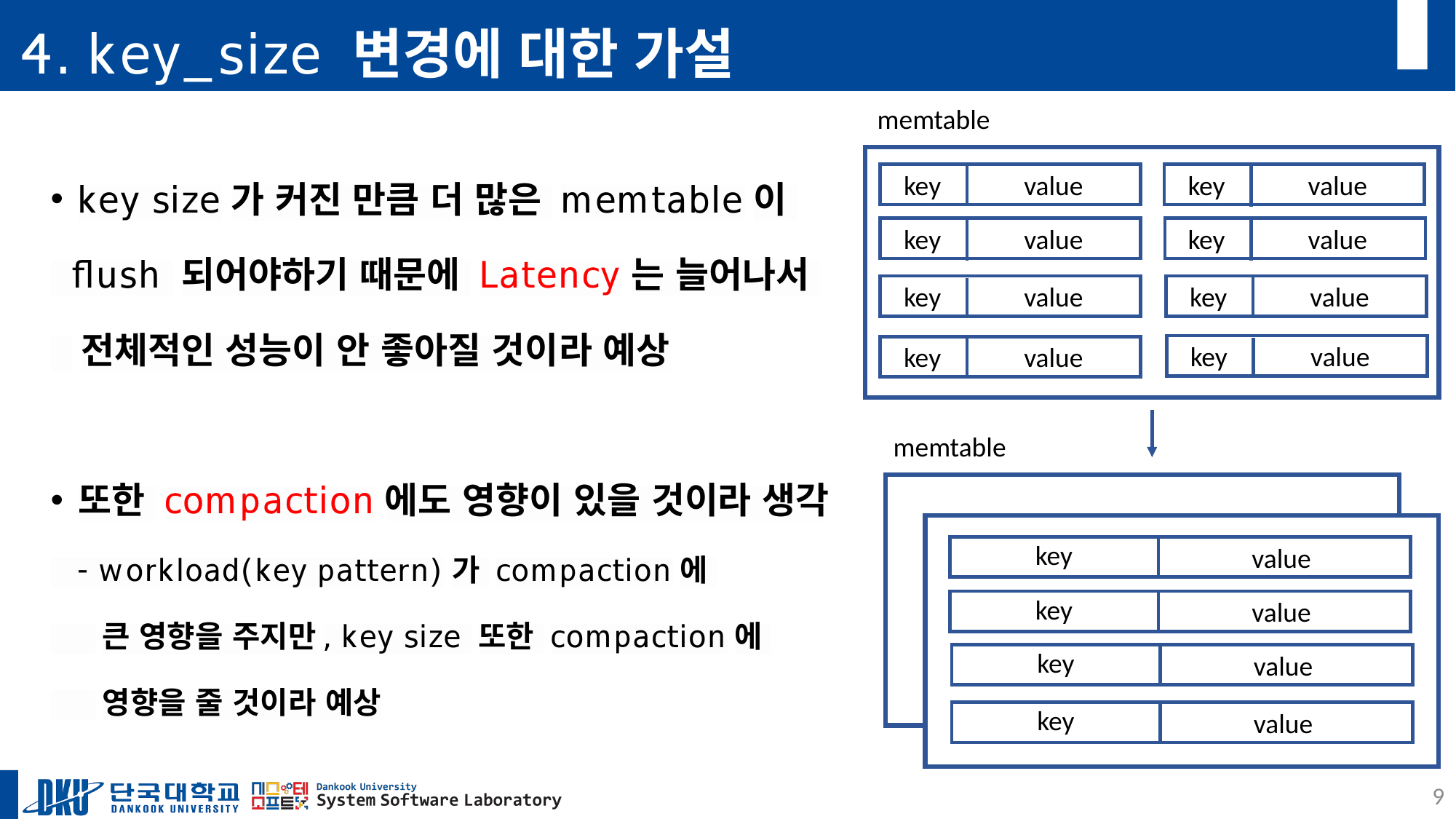

# 4. key_size 변경에 대한 가설
memtable

key
value
key
value

key
value

key
value

key
value

key
value

key
value

key
value

key size가 커진 만큼 더 많은 memtable이
  flush 되어야하기 때문에 Latency는 늘어나서
  전체적인 성능이 안 좋아질 것이라 예상

또한 compaction에도 영향이 있을 것이라 생각
   - workload(key pattern)가 compaction에
     큰 영향을 주지만, key size 또한 compaction에
     영향을 줄 것이라 예상

memtable

key
value

key
value

key
value

key
value

9